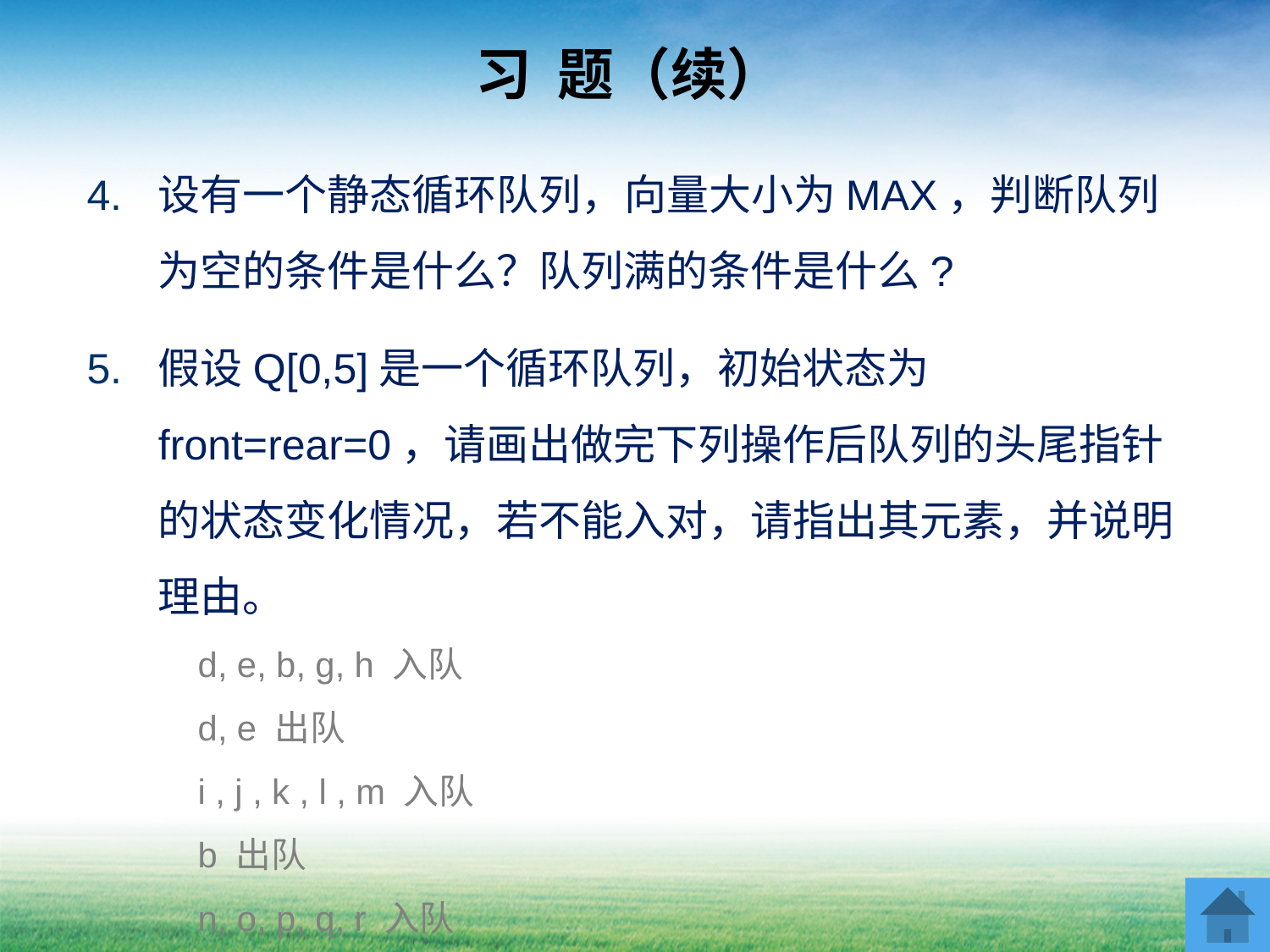

# 习  题（续）
设有一个静态循环队列，向量大小为MAX，判断队列为空的条件是什么？队列满的条件是什么?
假设Q[0,5]是一个循环队列，初始状态为front=rear=0，请画出做完下列操作后队列的头尾指针的状态变化情况，若不能入对，请指出其元素，并说明理由。
d, e, b, g, h 入队
d, e 出队
i , j , k , l , m 入队
b 出队
n, o, p, q, r 入队